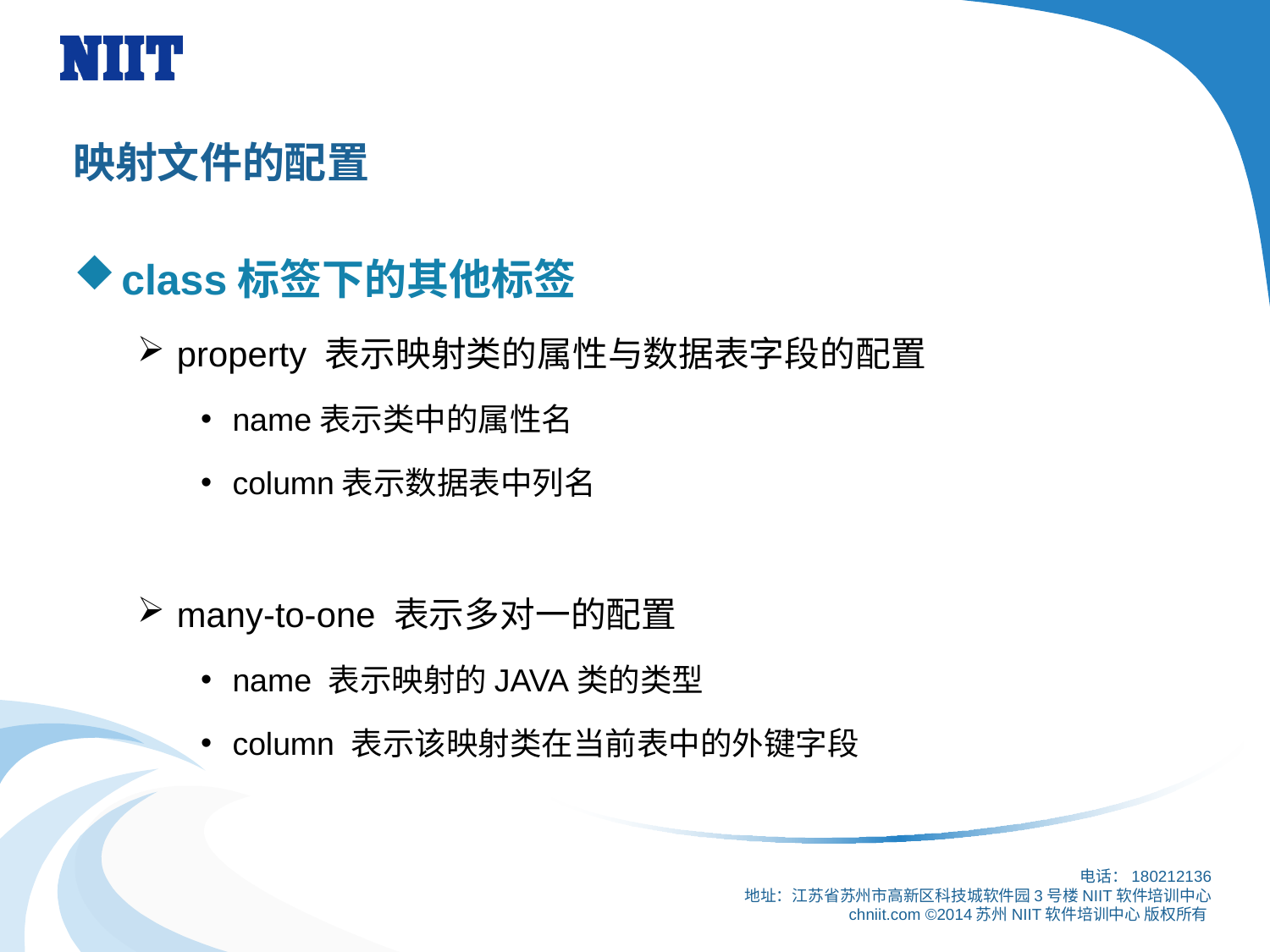

# 映射文件的配置
class标签下的其他标签
property 表示映射类的属性与数据表字段的配置
name表示类中的属性名
column表示数据表中列名

many-to-one 表示多对一的配置
name 表示映射的JAVA类的类型
column 表示该映射类在当前表中的外键字段